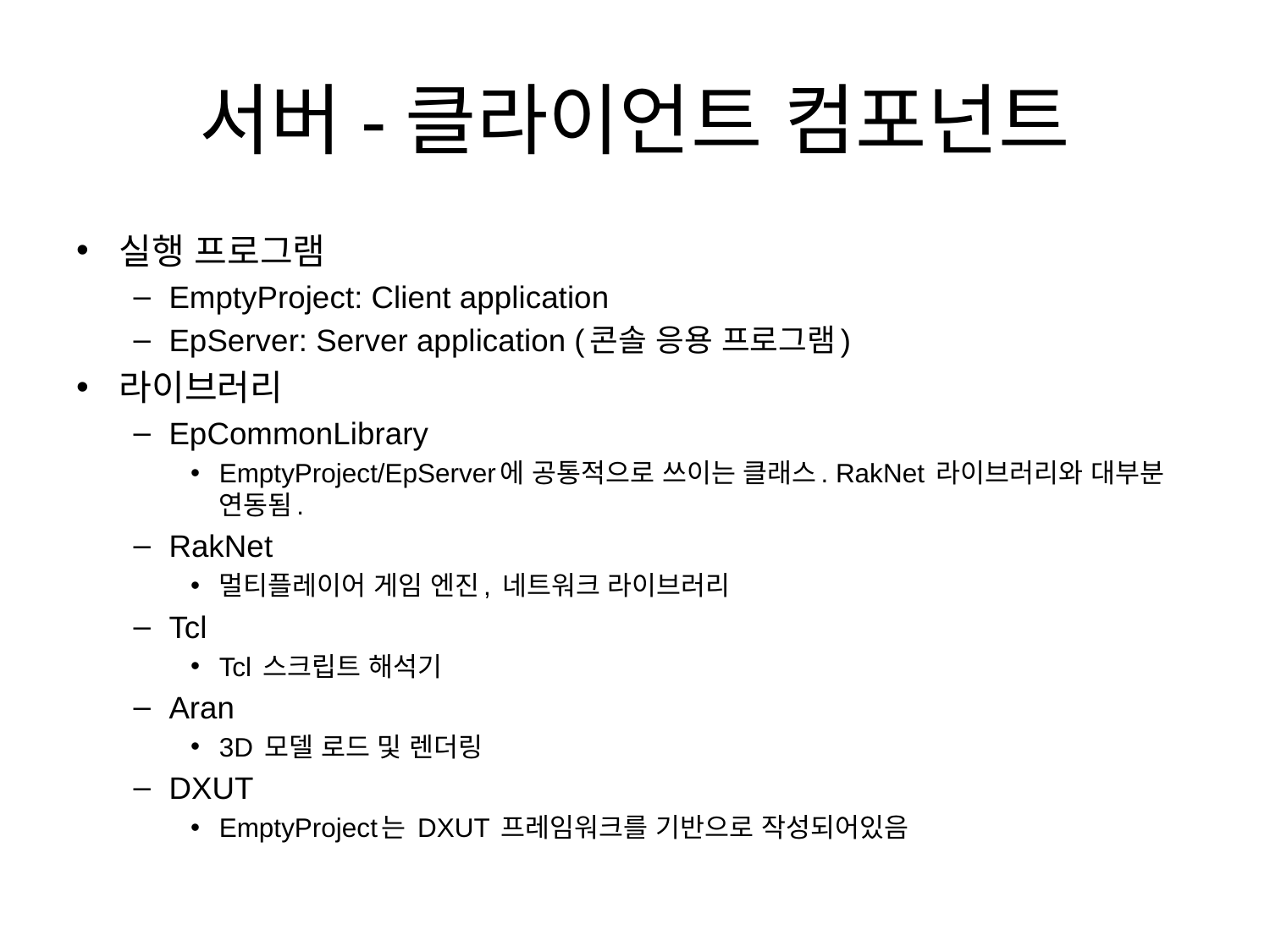

# 서버-클라이언트 컴포넌트
실행 프로그램
EmptyProject: Client application
EpServer: Server application (콘솔 응용 프로그램)
라이브러리
EpCommonLibrary
EmptyProject/EpServer에 공통적으로 쓰이는 클래스. RakNet 라이브러리와 대부분 연동됨.
RakNet
멀티플레이어 게임 엔진, 네트워크 라이브러리
Tcl
Tcl 스크립트 해석기
Aran
3D 모델 로드 및 렌더링
DXUT
EmptyProject는 DXUT 프레임워크를 기반으로 작성되어있음